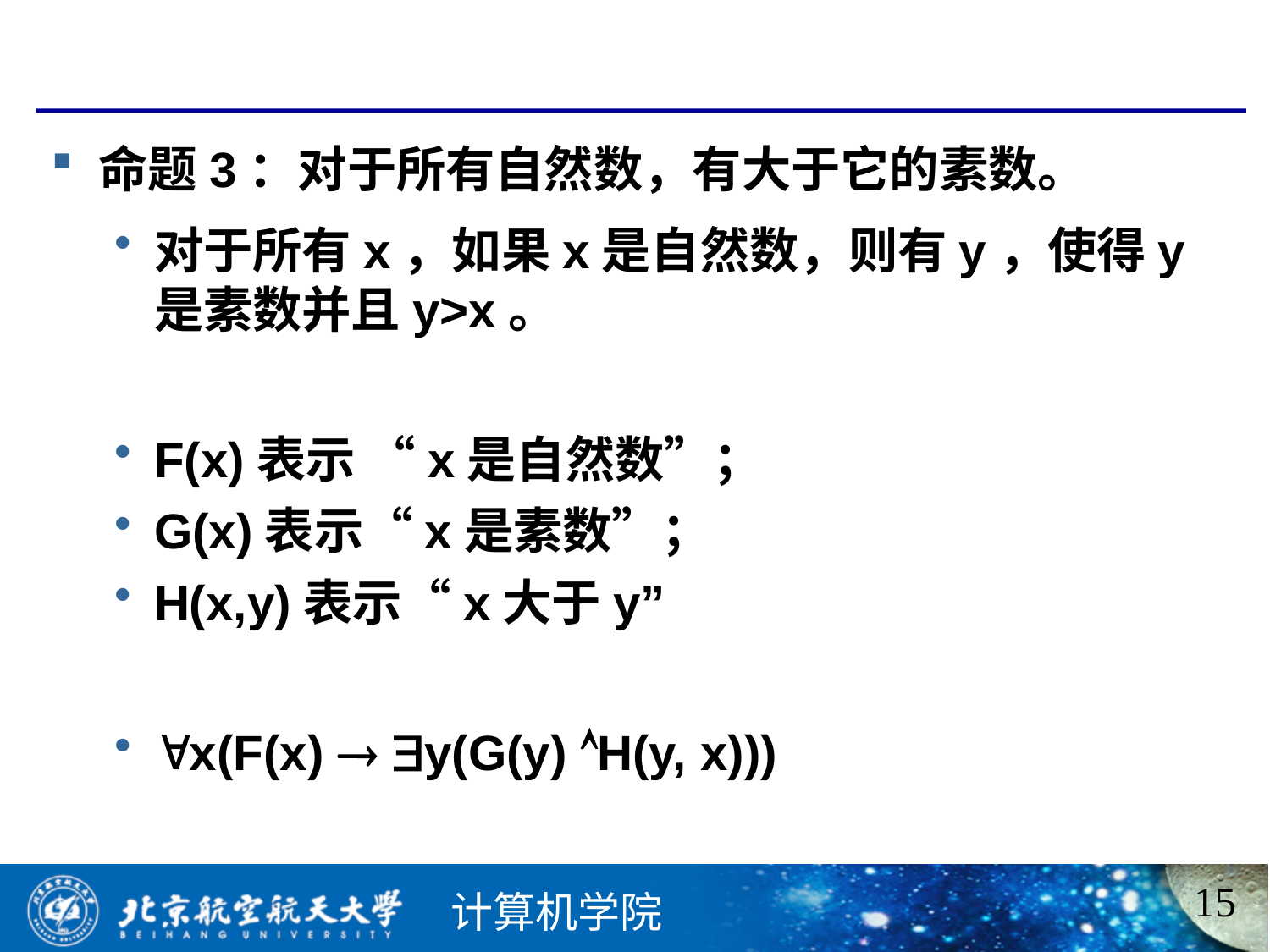

命题3：对于所有自然数，有大于它的素数。
对于所有x，如果x是自然数，则有y，使得y是素数并且y>x。

F(x)表示 “x是自然数”；
G(x)表示“x是素数”；
H(x,y)表示“x大于y”

∀x(F(x) → ∃y(G(y) ∧H(y, x)))